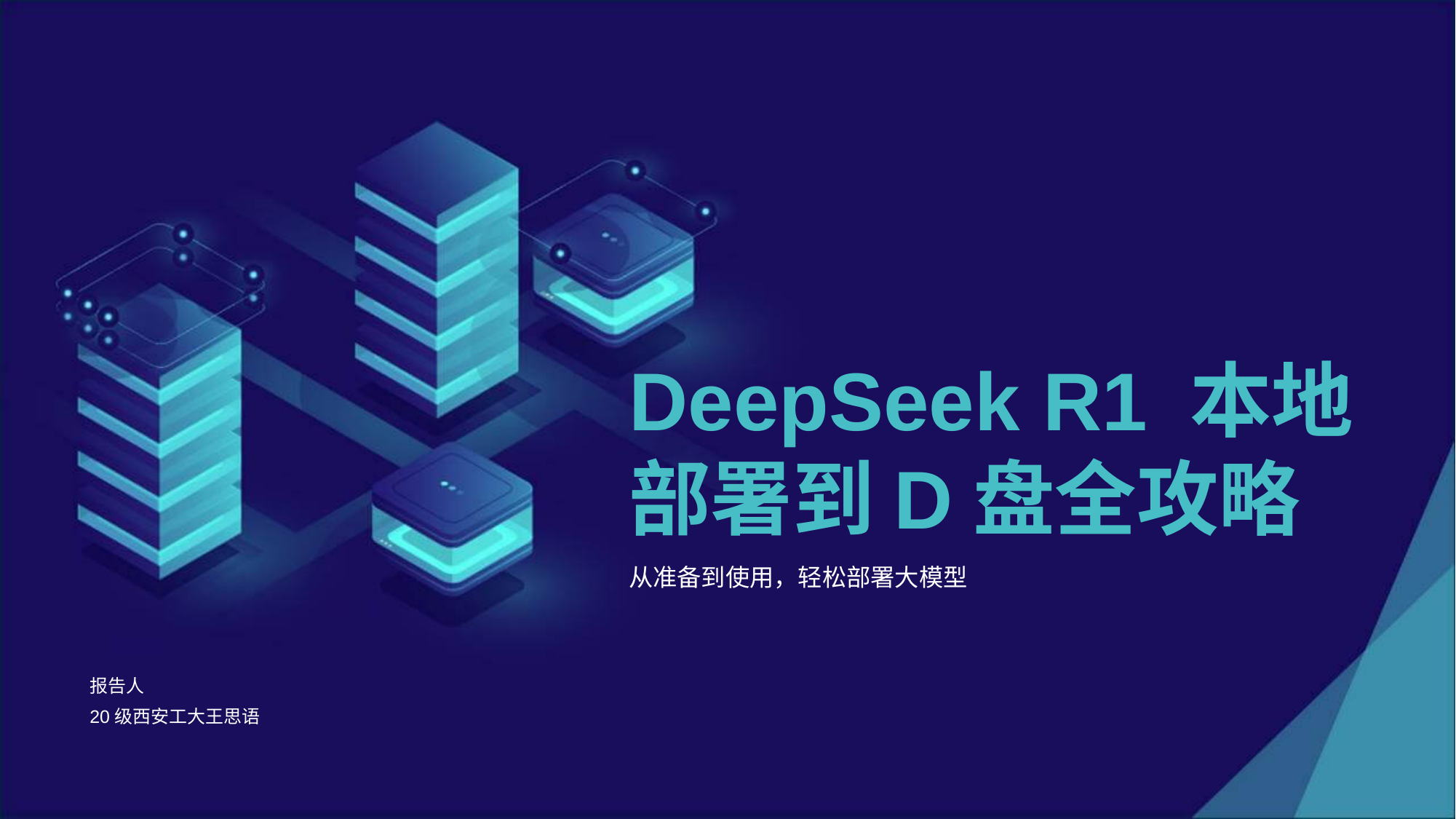

# DeepSeek R1 本地部署到D盘全攻略
从准备到使用，轻松部署大模型
报告人
20级西安工大王思语